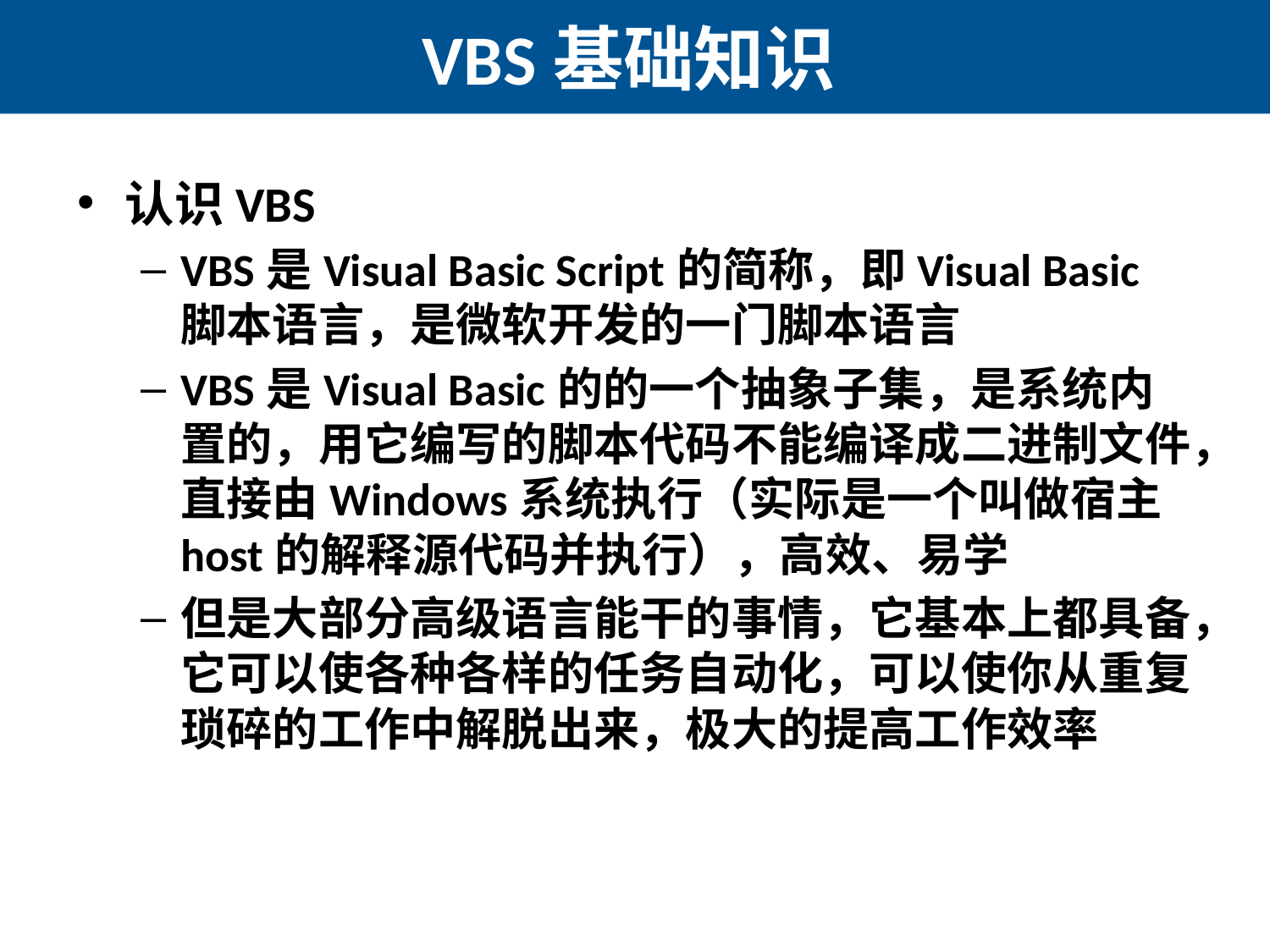

# VBS基础知识
认识VBS
VBS是Visual Basic Script的简称，即Visual Basic脚本语言，是微软开发的一门脚本语言
VBS是Visual Basic的的一个抽象子集，是系统内置的，用它编写的脚本代码不能编译成二进制文件，直接由Windows系统执行（实际是一个叫做宿主host的解释源代码并执行），高效、易学
但是大部分高级语言能干的事情，它基本上都具备，它可以使各种各样的任务自动化，可以使你从重复琐碎的工作中解脱出来，极大的提高工作效率